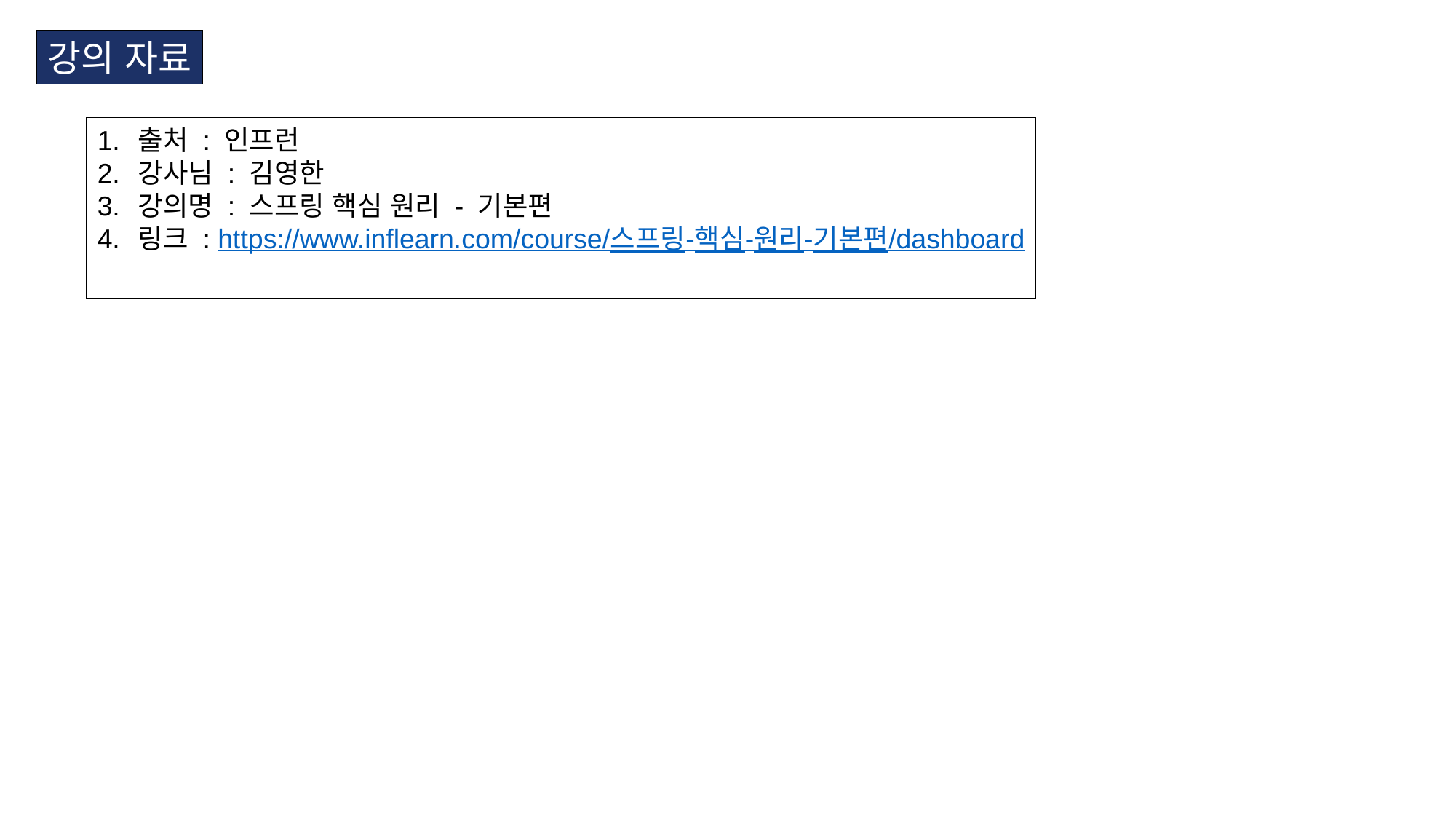

강의 자료
출처 : 인프런
강사님 : 김영한
강의명 : 스프링 핵심 원리 - 기본편
링크 : https://www.inflearn.com/course/스프링-핵심-원리-기본편/dashboard